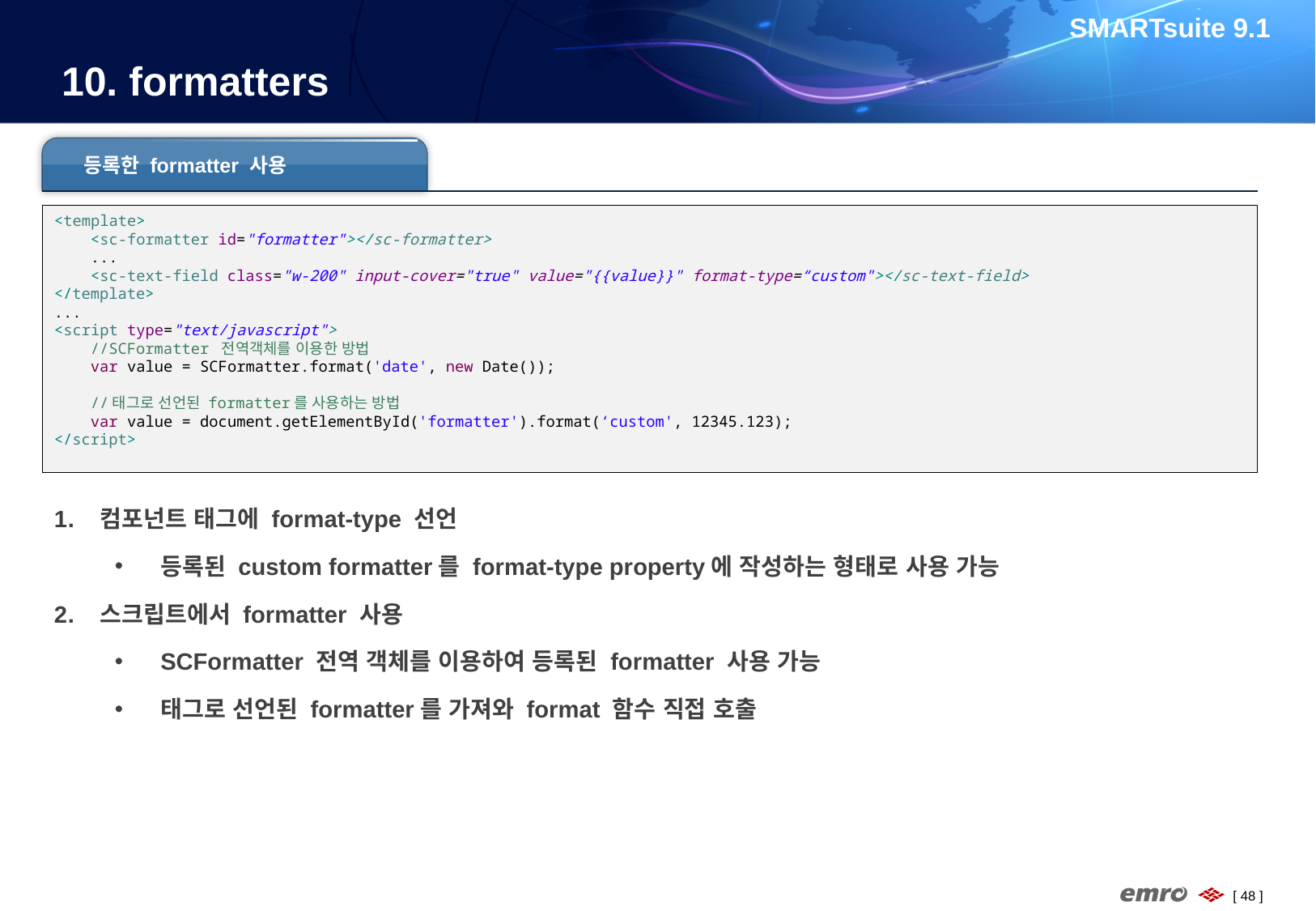

SMARTsuite 9.1
# 10. formatters

등록한 formatter 사용
<template>
    <sc-formatter id="formatter"></sc-formatter>
    ...
    <sc-text-field class="w-200" input-cover="true" value="{{value}}" format-type=“custom"></sc-text-field>
</template>
...
<script type="text/javascript">
    //SCFormatter 전역객체를 이용한 방법
    var value = SCFormatter.format('date', new Date());

    //태그로 선언된 formatter를 사용하는 방법
    var value = document.getElementById('formatter').format(‘custom', 12345.123);
</script>

컴포넌트 태그에 format-type 선언
등록된 custom formatter를 format-type property에 작성하는 형태로 사용 가능
스크립트에서 formatter 사용
SCFormatter 전역 객체를 이용하여 등록된 formatter 사용 가능
태그로 선언된 formatter를 가져와 format 함수 직접 호출